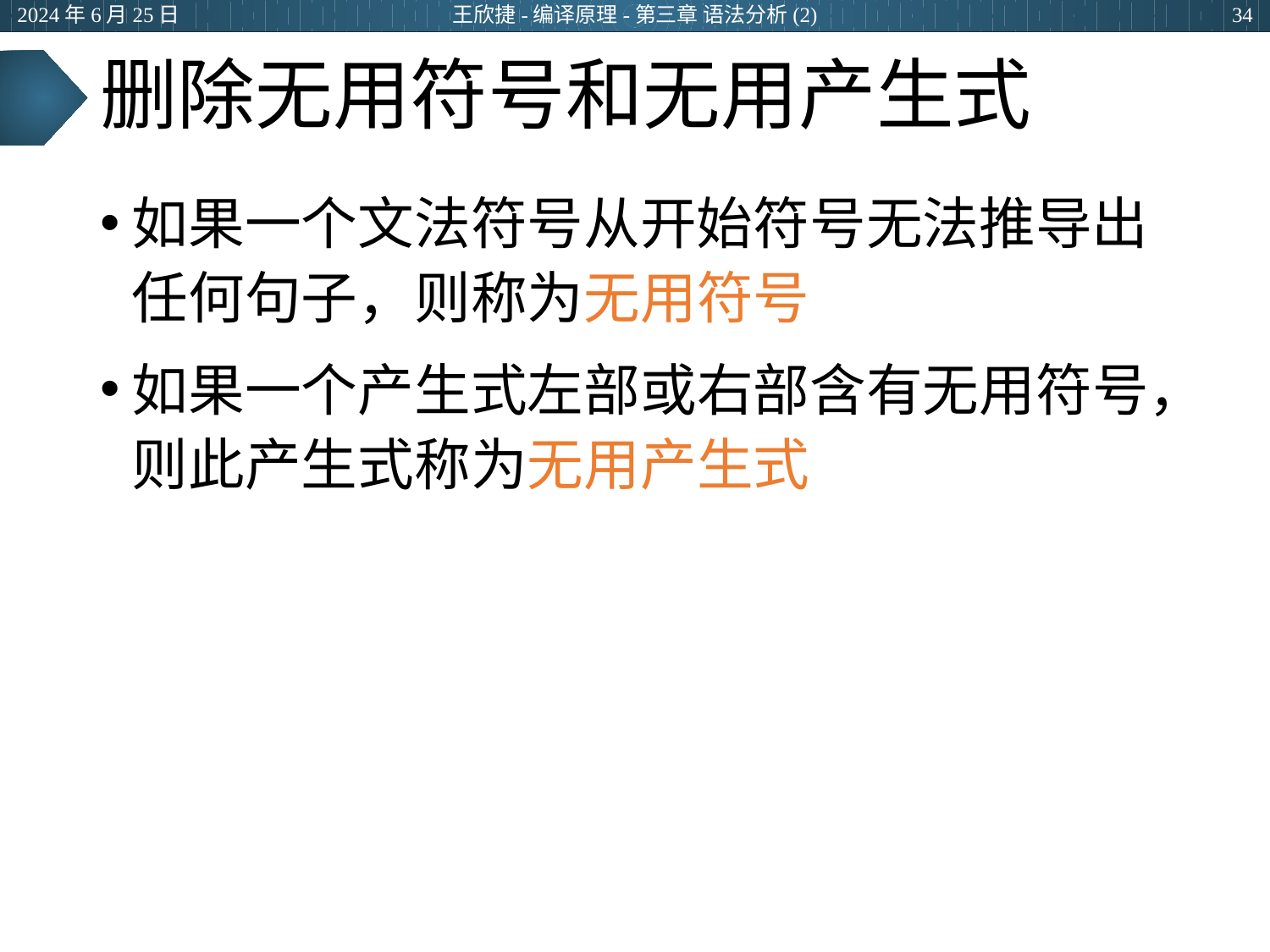

2024年6月25日
王欣捷-编译原理-第三章 语法分析(2)
34
# 删除无用符号和无用产生式
如果一个文法符号从开始符号无法推导出任何句子，则称为无用符号
如果一个产生式左部或右部含有无用符号，则此产生式称为无用产生式